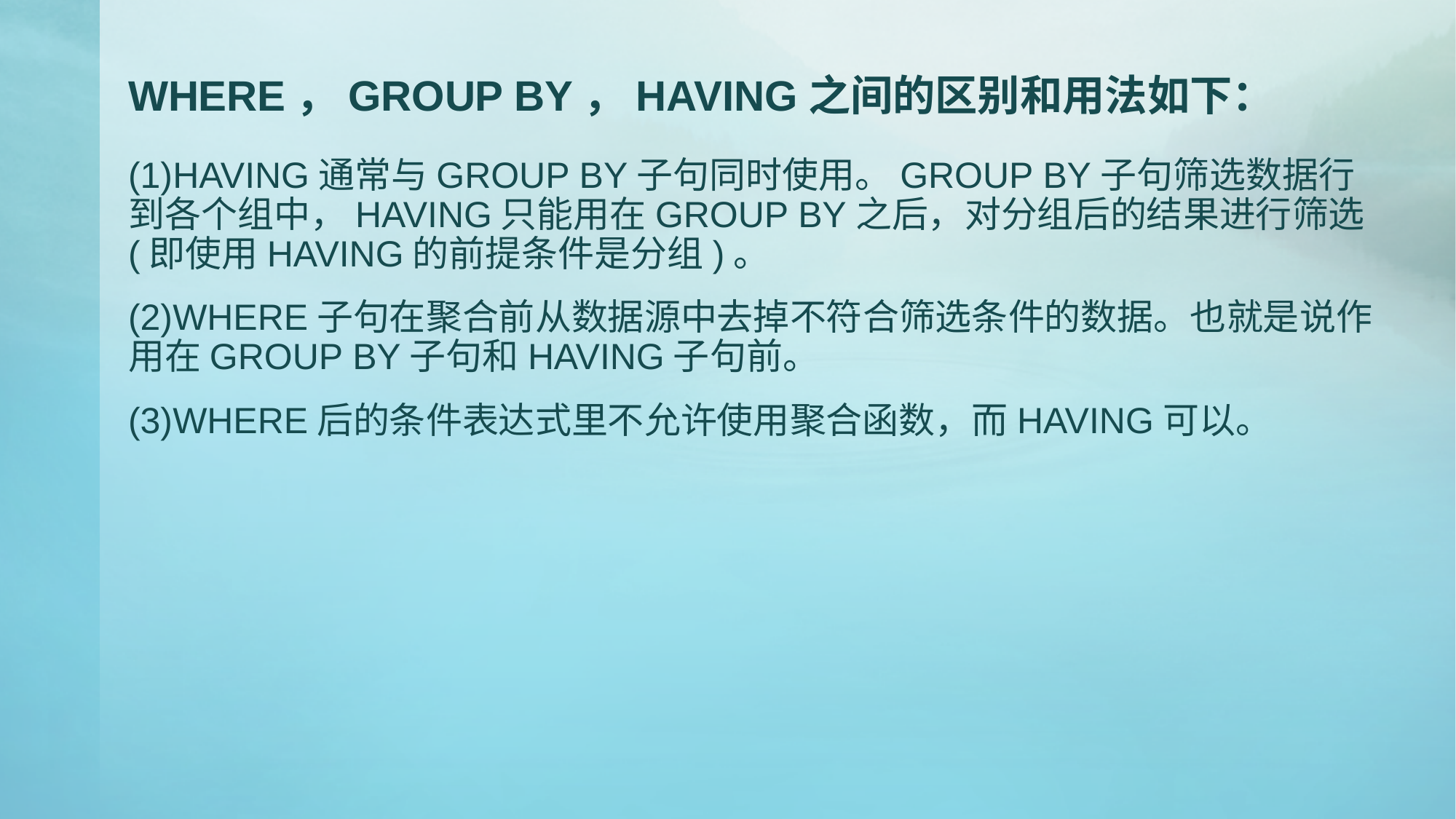

# WHERE，GROUP BY，HAVING之间的区别和用法如下：
(1)HAVING通常与GROUP BY子句同时使用。GROUP BY子句筛选数据行到各个组中，HAVING只能用在GROUP BY之后，对分组后的结果进行筛选(即使用HAVING的前提条件是分组)。
(2)WHERE子句在聚合前从数据源中去掉不符合筛选条件的数据。也就是说作用在GROUP BY子句和HAVING子句前。
(3)WHERE后的条件表达式里不允许使用聚合函数，而HAVING可以。